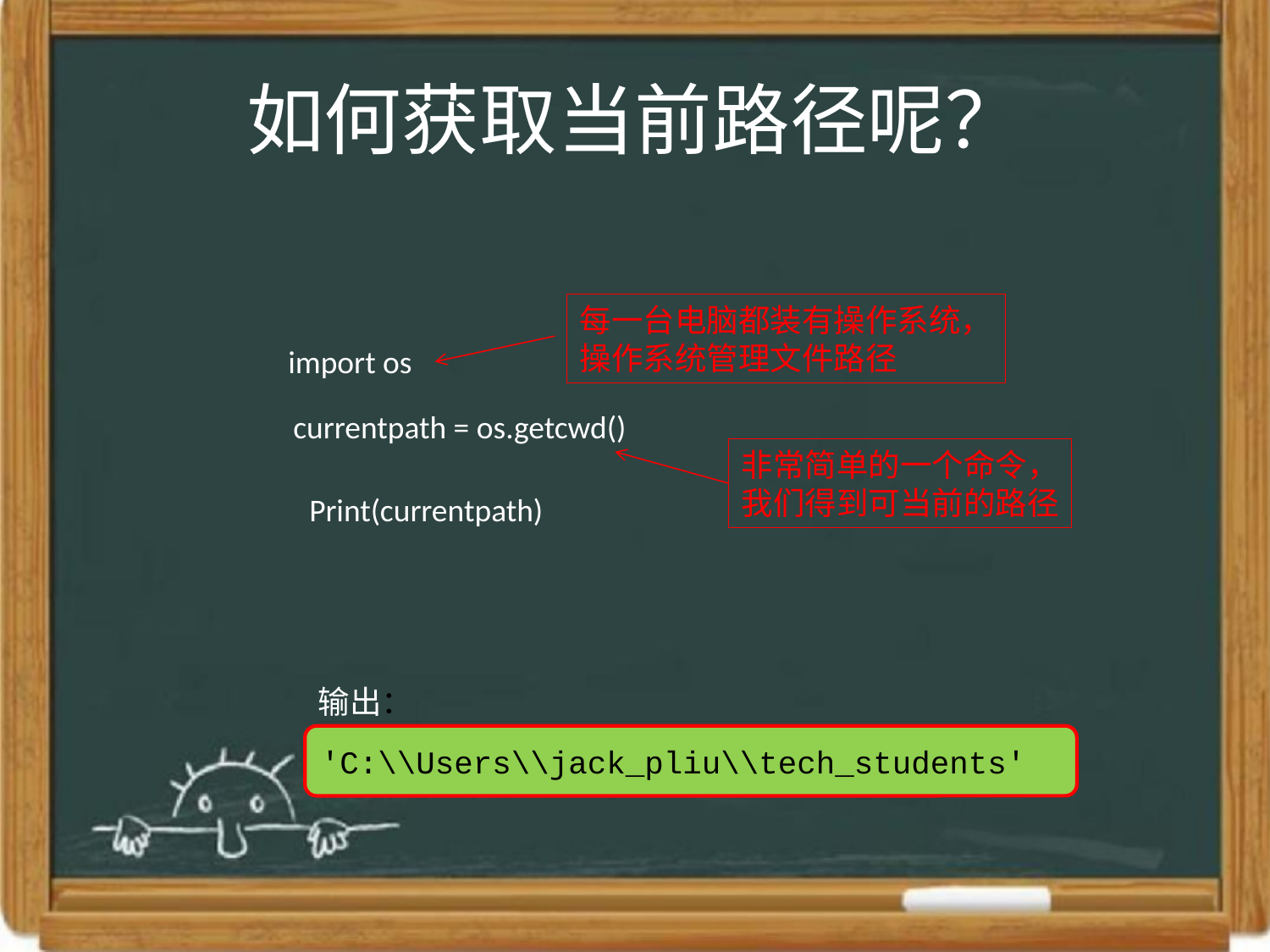

# 如何获取当前路径呢？
每一台电脑都装有操作系统，
操作系统管理文件路径
import os
currentpath = os.getcwd()
非常简单的一个命令，
我们得到可当前的路径
Print(currentpath)
输出：
'C:\\Users\\jack_pliu\\tech_students'